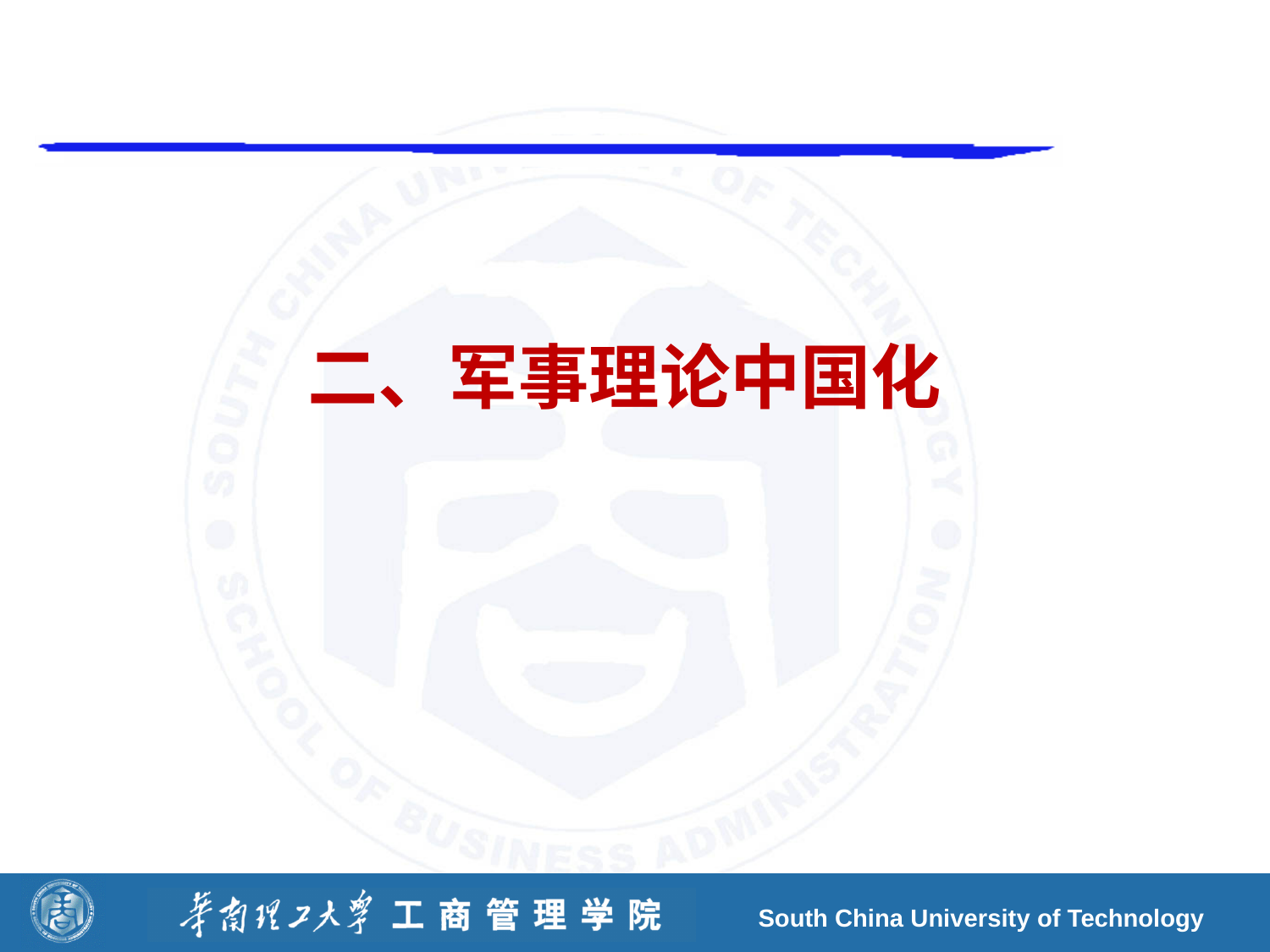

# 二、军事理论中国化
South China University of Technology